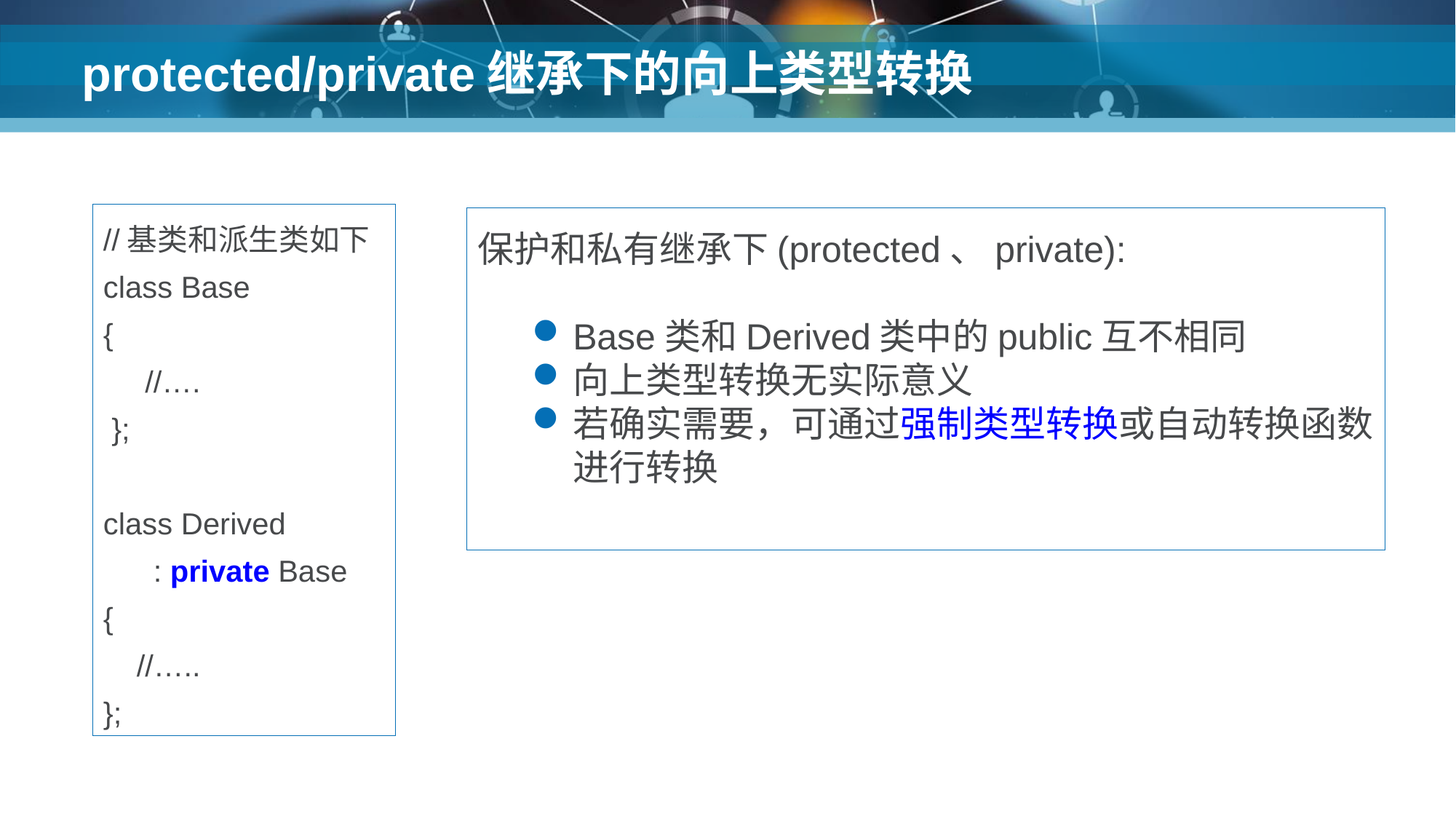

# protected/private继承下的向上类型转换
//基类和派生类如下
class Base
{
     //….
 };
class Derived
      : private Base
{
    //…..
};
保护和私有继承下(protected、private):
Base类和Derived类中的public互不相同
向上类型转换无实际意义
若确实需要，可通过强制类型转换或自动转换函数进行转换